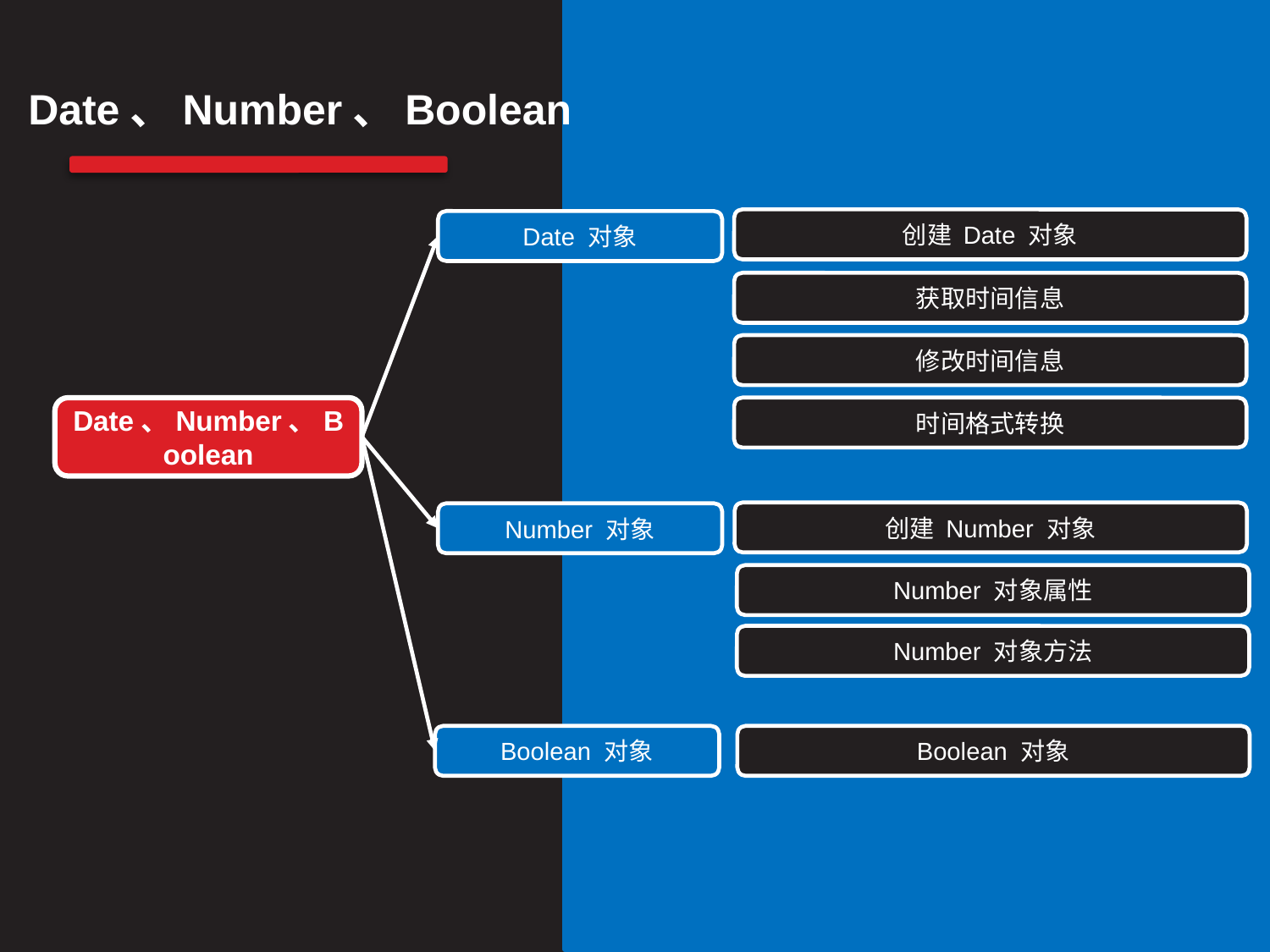

Date、Number、Boolean

创建 Date 对象
Date 对象
获取时间信息
修改时间信息
时间格式转换
Date、Number、Boolean
创建 Number 对象
Number 对象
Number 对象属性
Number 对象方法
Boolean 对象
Boolean 对象